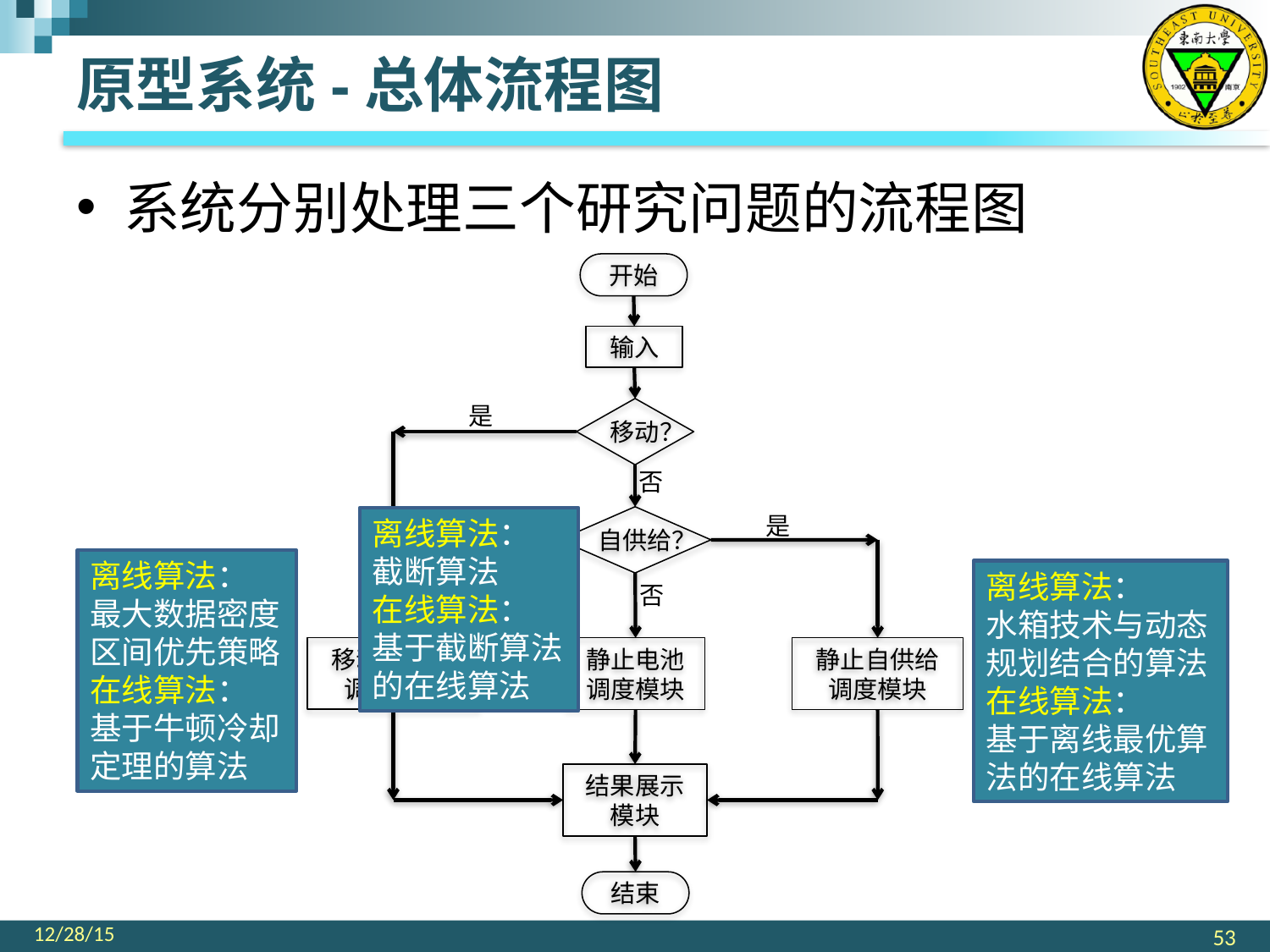

# 原型系统-总体流程图
系统分别处理三个研究问题的流程图
开始
输入
是
移动？
否
是
自供给？
否
静止电池调度模块
静止自供给调度模块
移动自供给调度模块
结果展示模块
结束
离线算法：
截断算法
在线算法：
基于截断算法的在线算法
离线算法：
最大数据密度区间优先策略
在线算法：
基于牛顿冷却定理的算法
离线算法：
水箱技术与动态规划结合的算法
在线算法：
基于离线最优算法的在线算法
12/28/15
53